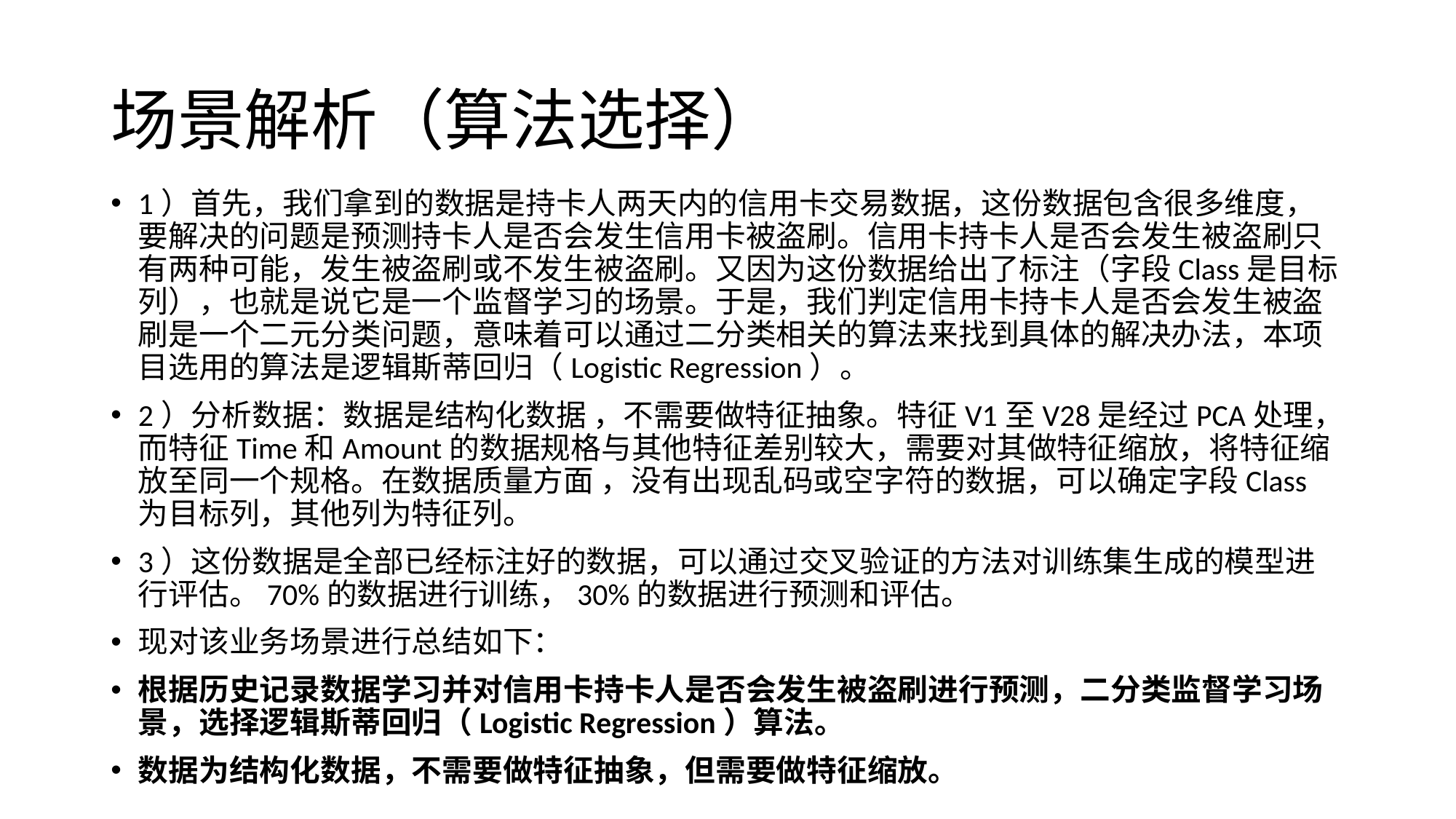

# 场景解析（算法选择）
1）首先，我们拿到的数据是持卡人两天内的信用卡交易数据，这份数据包含很多维度，要解决的问题是预测持卡人是否会发生信用卡被盗刷。信用卡持卡人是否会发生被盗刷只有两种可能，发生被盗刷或不发生被盗刷。又因为这份数据给出了标注（字段Class是目标列），也就是说它是一个监督学习的场景。于是，我们判定信用卡持卡人是否会发生被盗刷是一个二元分类问题，意味着可以通过二分类相关的算法来找到具体的解决办法，本项目选用的算法是逻辑斯蒂回归（Logistic Regression）。
2）分析数据：数据是结构化数据 ，不需要做特征抽象。特征V1至V28是经过PCA处理，而特征Time和Amount的数据规格与其他特征差别较大，需要对其做特征缩放，将特征缩放至同一个规格。在数据质量方面 ，没有出现乱码或空字符的数据，可以确定字段Class为目标列，其他列为特征列。
3）这份数据是全部已经标注好的数据，可以通过交叉验证的方法对训练集生成的模型进行评估。70%的数据进行训练，30%的数据进行预测和评估。
现对该业务场景进行总结如下：
根据历史记录数据学习并对信用卡持卡人是否会发生被盗刷进行预测，二分类监督学习场景，选择逻辑斯蒂回归（Logistic Regression）算法。
数据为结构化数据，不需要做特征抽象，但需要做特征缩放。